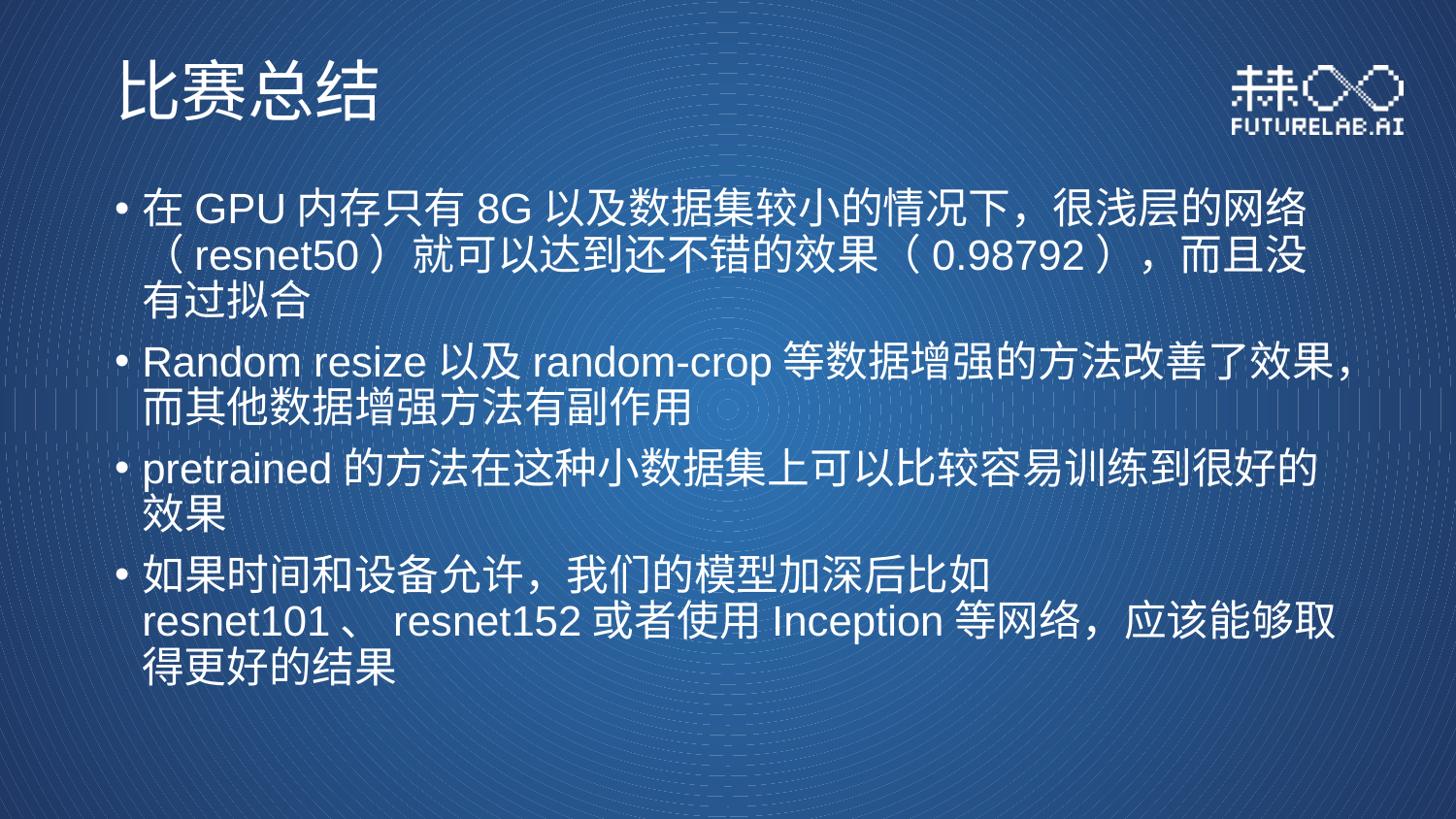

# 比赛总结
在GPU内存只有8G以及数据集较小的情况下，很浅层的网络（resnet50）就可以达到还不错的效果（0.98792），而且没有过拟合
Random resize以及random-crop等数据增强的方法改善了效果，而其他数据增强方法有副作用
pretrained的方法在这种小数据集上可以比较容易训练到很好的效果
如果时间和设备允许，我们的模型加深后比如resnet101、resnet152或者使用Inception等网络，应该能够取得更好的结果